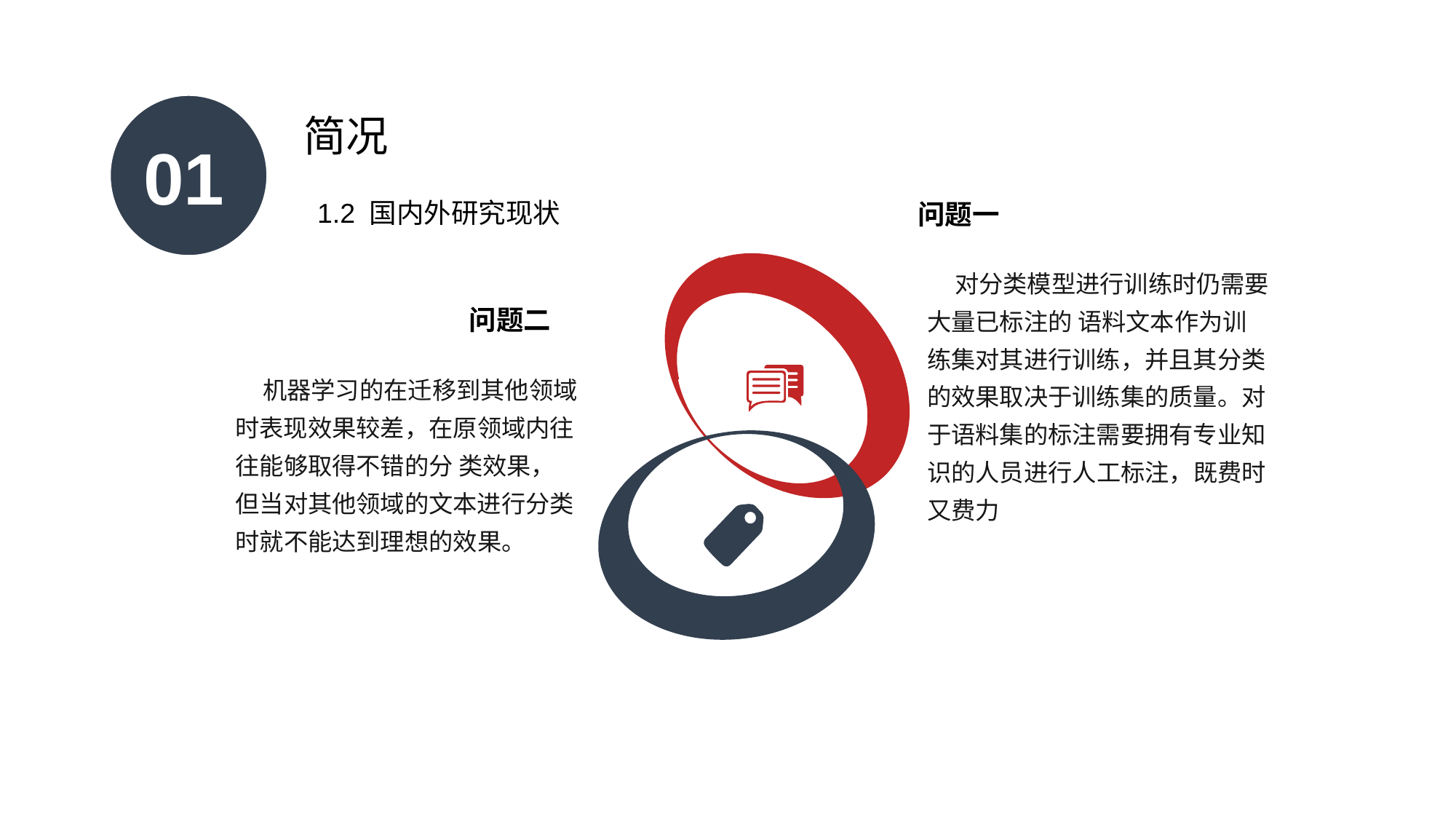

01
简况
1.2 国内外研究现状
问题一

    对分类模型进行训练时仍需要大量已标注的 语料文本作为训练集对其进行训练，并且其分类的效果取决于训练集的质量。对于语料集的标注需要拥有专业知识的人员进行人工标注，既费时又费力

问题二
    机器学习的在迁移到其他领域时表现效果较差，在原领域内往往能够取得不错的分 类效果，但当对其他领域的文本进行分类时就不能达到理想的效果。